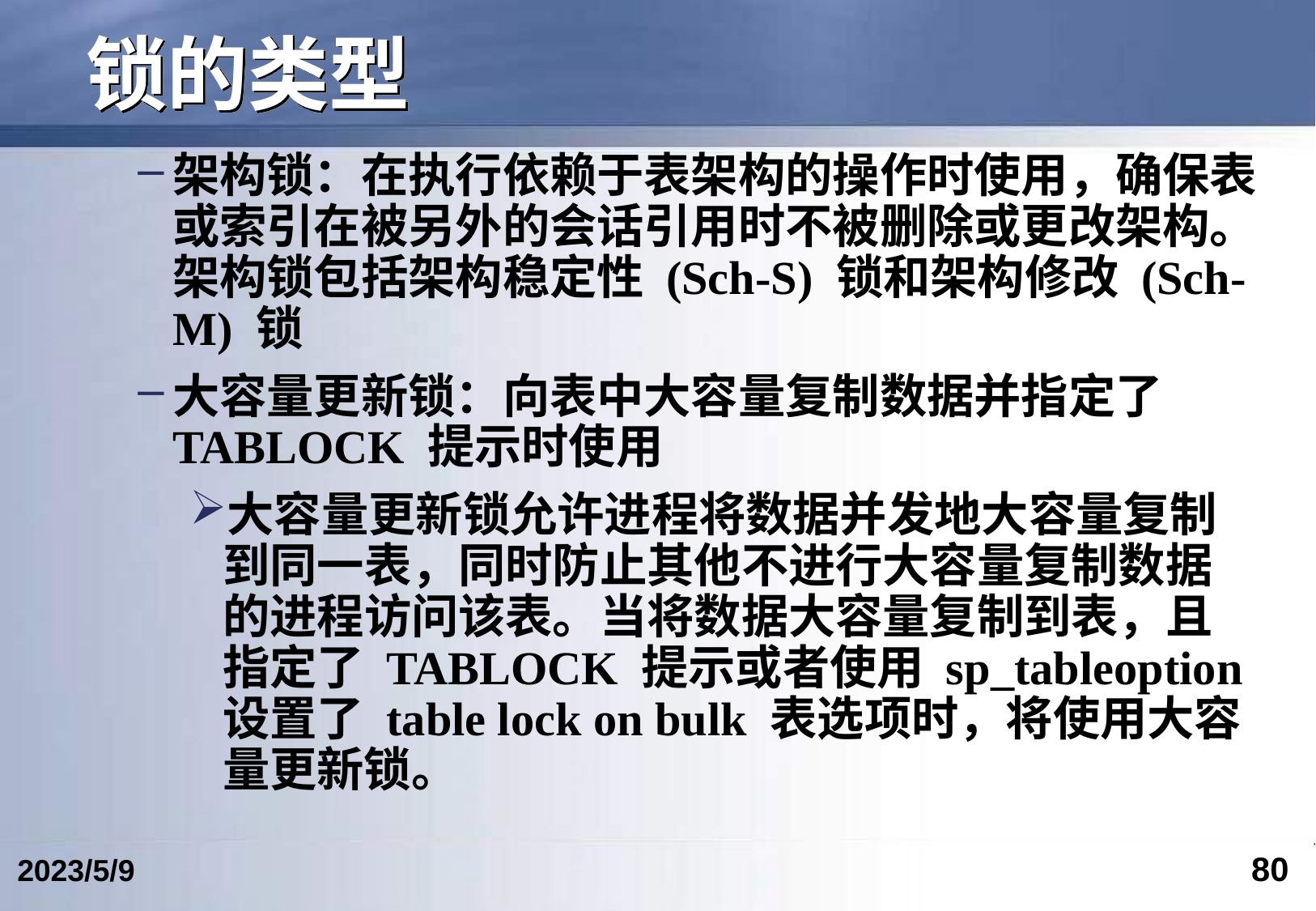

# 锁的类型
架构锁：在执行依赖于表架构的操作时使用，确保表或索引在被另外的会话引用时不被删除或更改架构。架构锁包括架构稳定性 (Sch-S) 锁和架构修改 (Sch-M) 锁
大容量更新锁：向表中大容量复制数据并指定了 TABLOCK 提示时使用
大容量更新锁允许进程将数据并发地大容量复制到同一表，同时防止其他不进行大容量复制数据的进程访问该表。当将数据大容量复制到表，且指定了 TABLOCK 提示或者使用 sp_tableoption 设置了 table lock on bulk 表选项时，将使用大容量更新锁。
80
2023/5/9